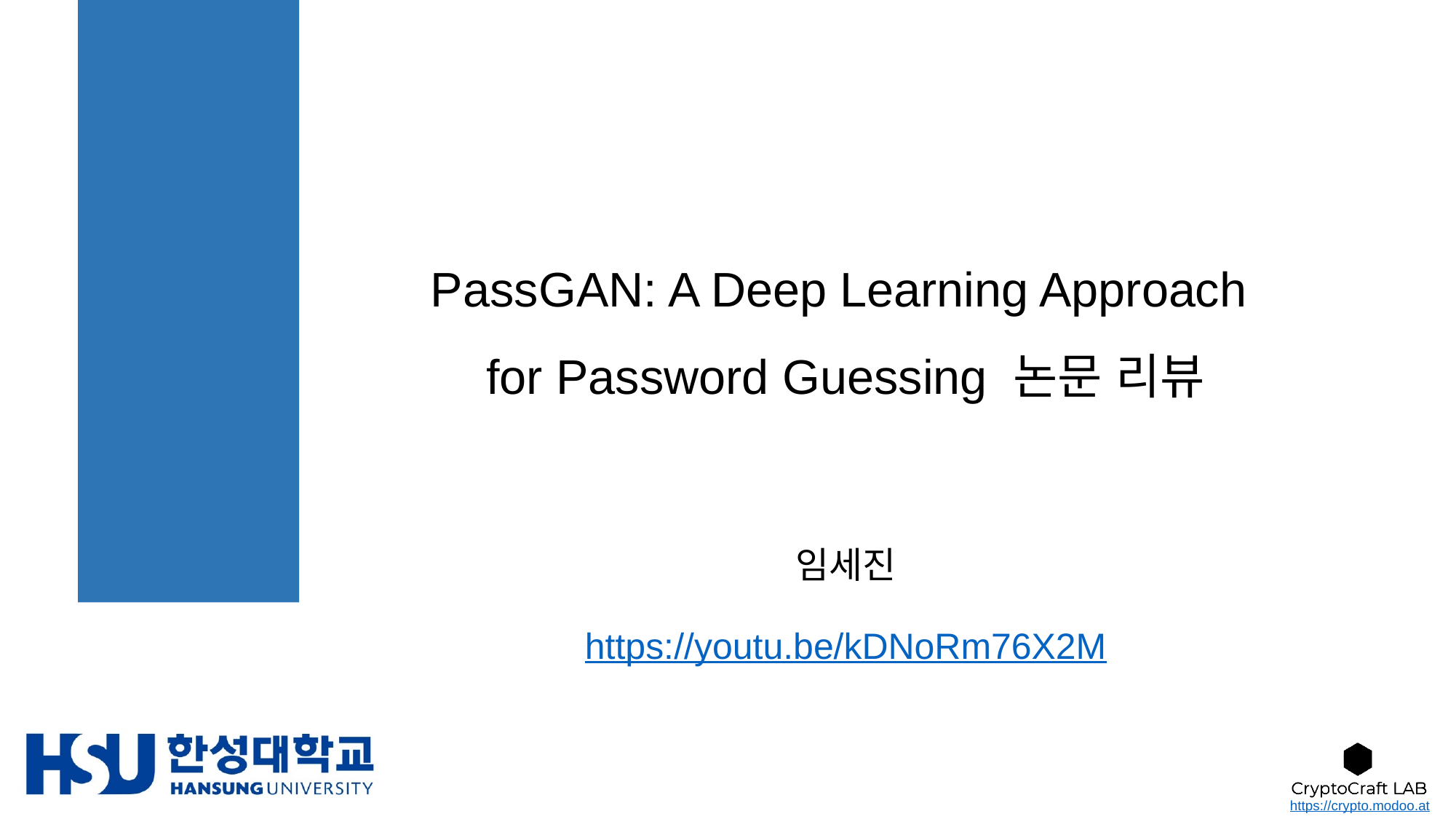

# PassGAN: A Deep Learning Approach for Password Guessing 논문 리뷰
임세진
https://youtu.be/kDNoRm76X2M